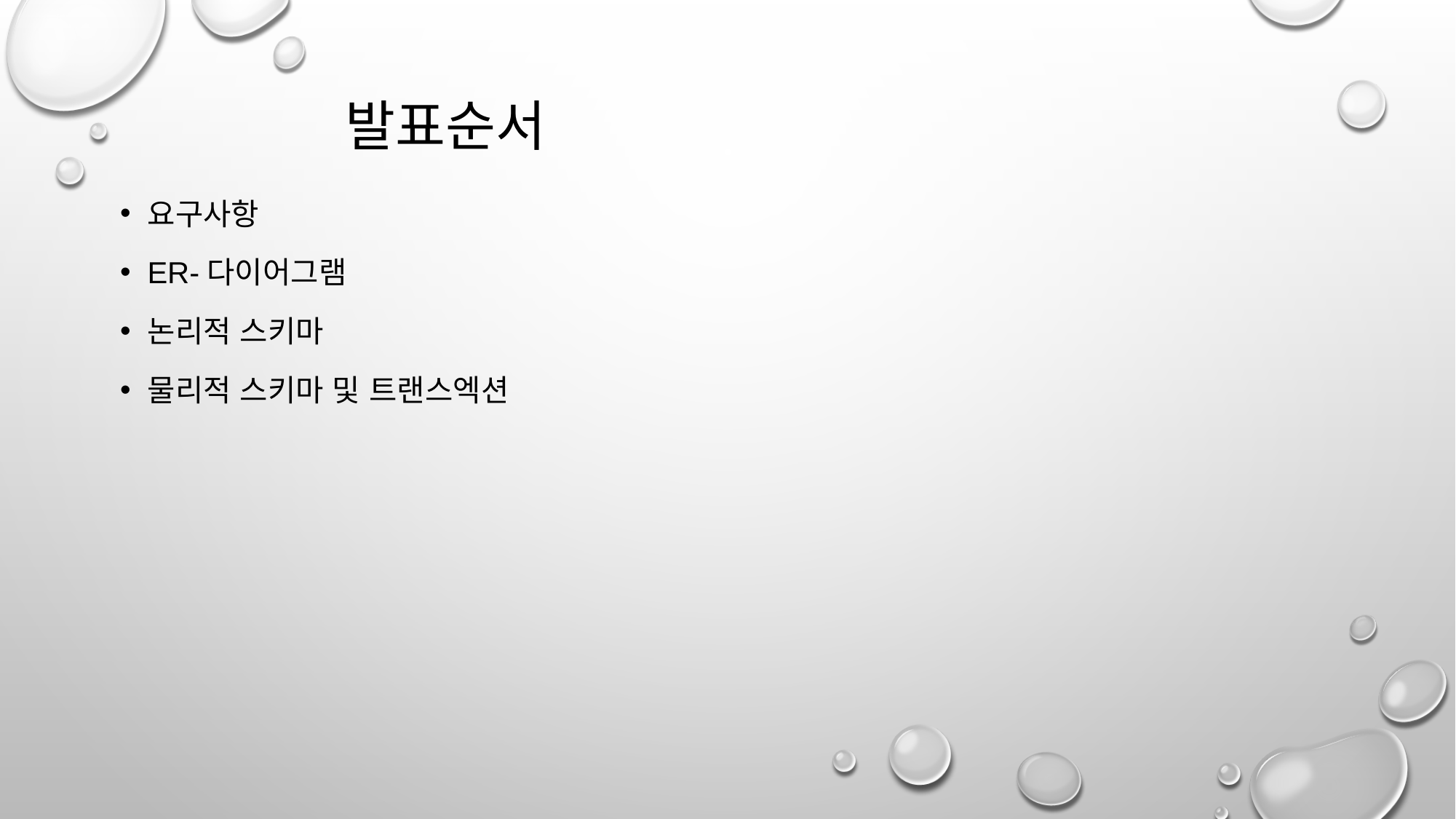

# 발표순서
요구사항
ER-다이어그램
논리적 스키마
물리적 스키마 및 트랜스엑션